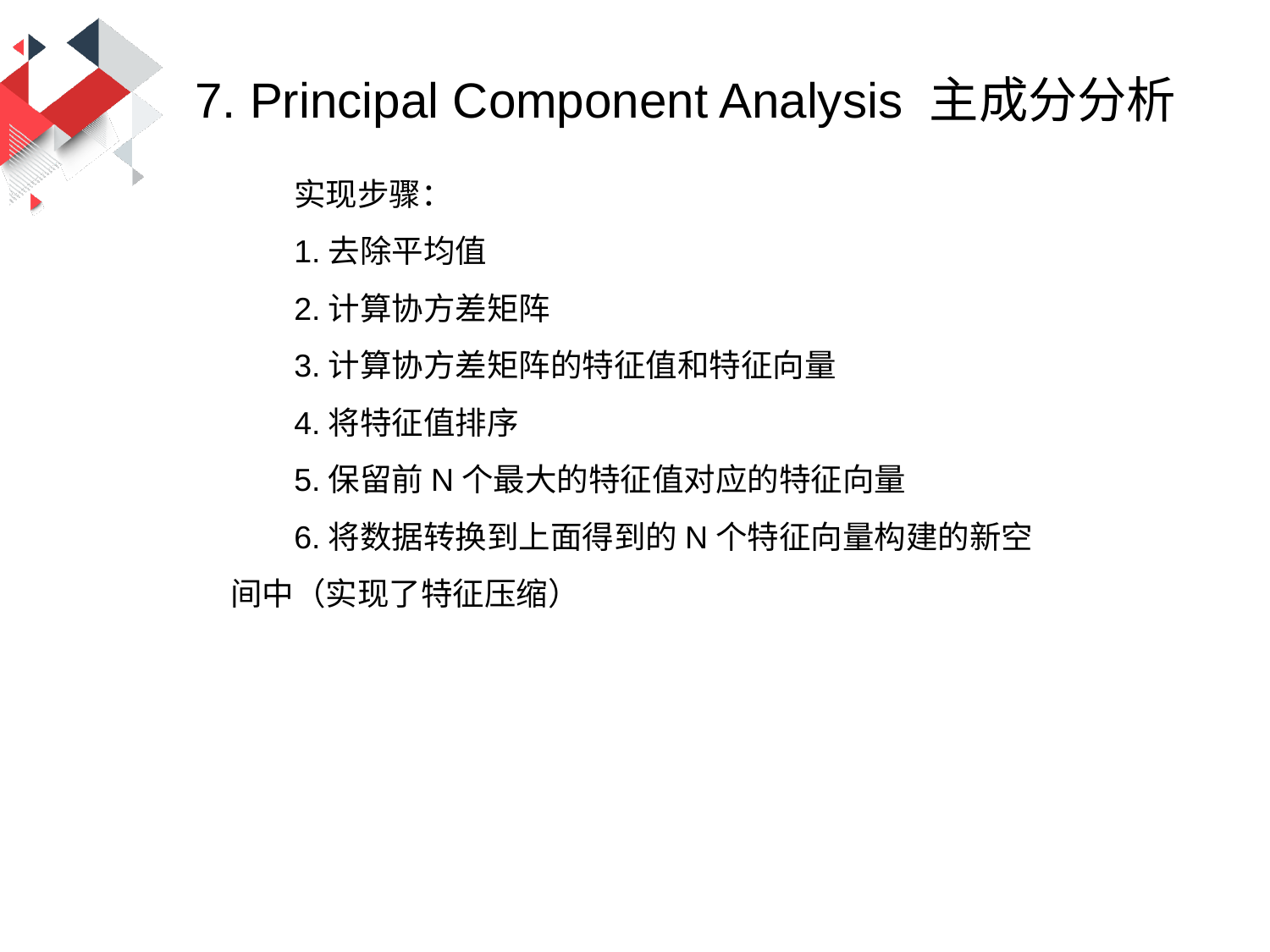

7. Principal Component Analysis 主成分分析
实现步骤：
1.去除平均值
2.计算协方差矩阵
3.计算协方差矩阵的特征值和特征向量
4.将特征值排序
5.保留前N个最大的特征值对应的特征向量
6.将数据转换到上面得到的N个特征向量构建的新空间中（实现了特征压缩）